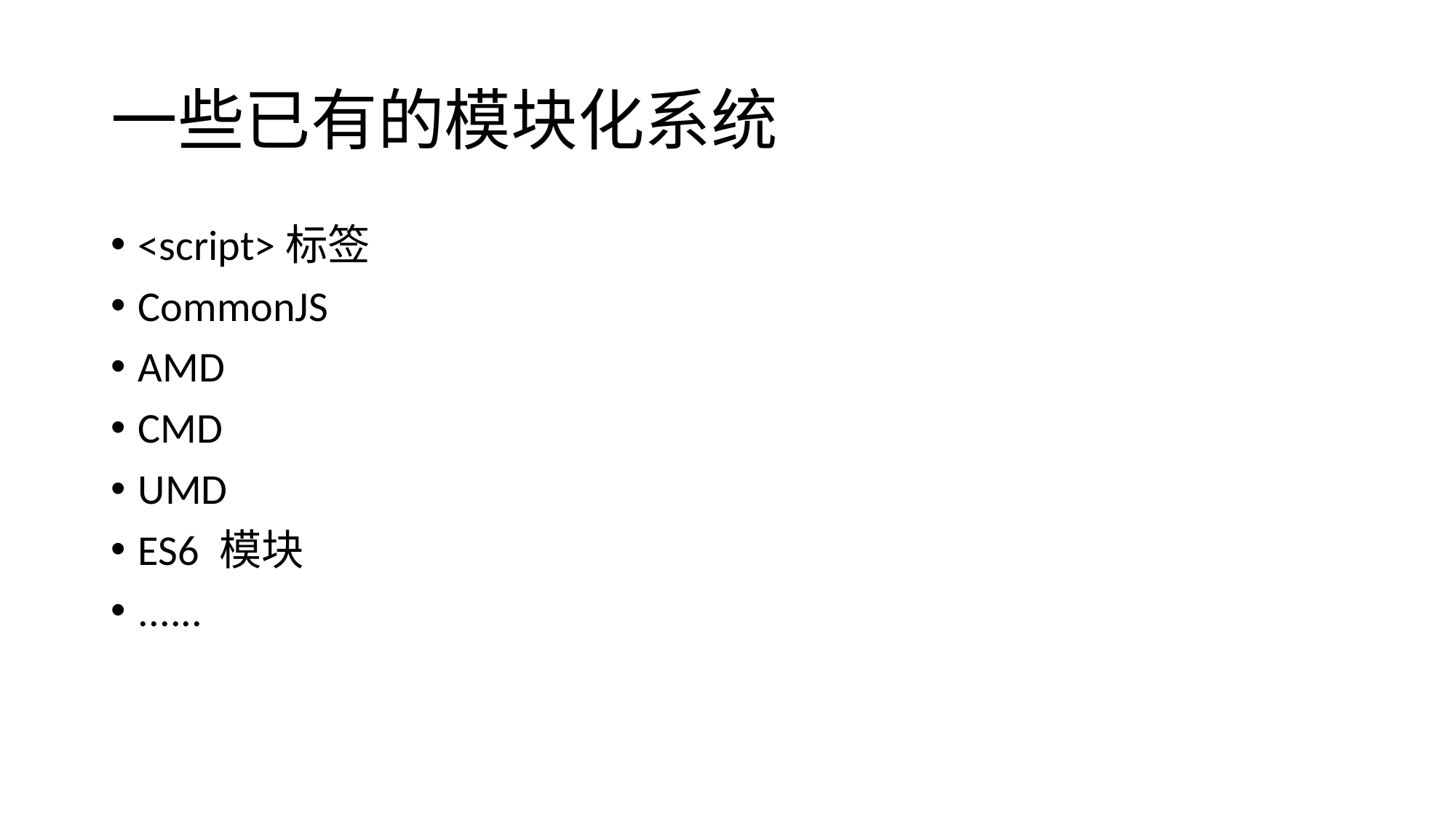

# 一些已有的模块化系统
<script>标签
CommonJS
AMD
CMD
UMD
ES6 模块
......